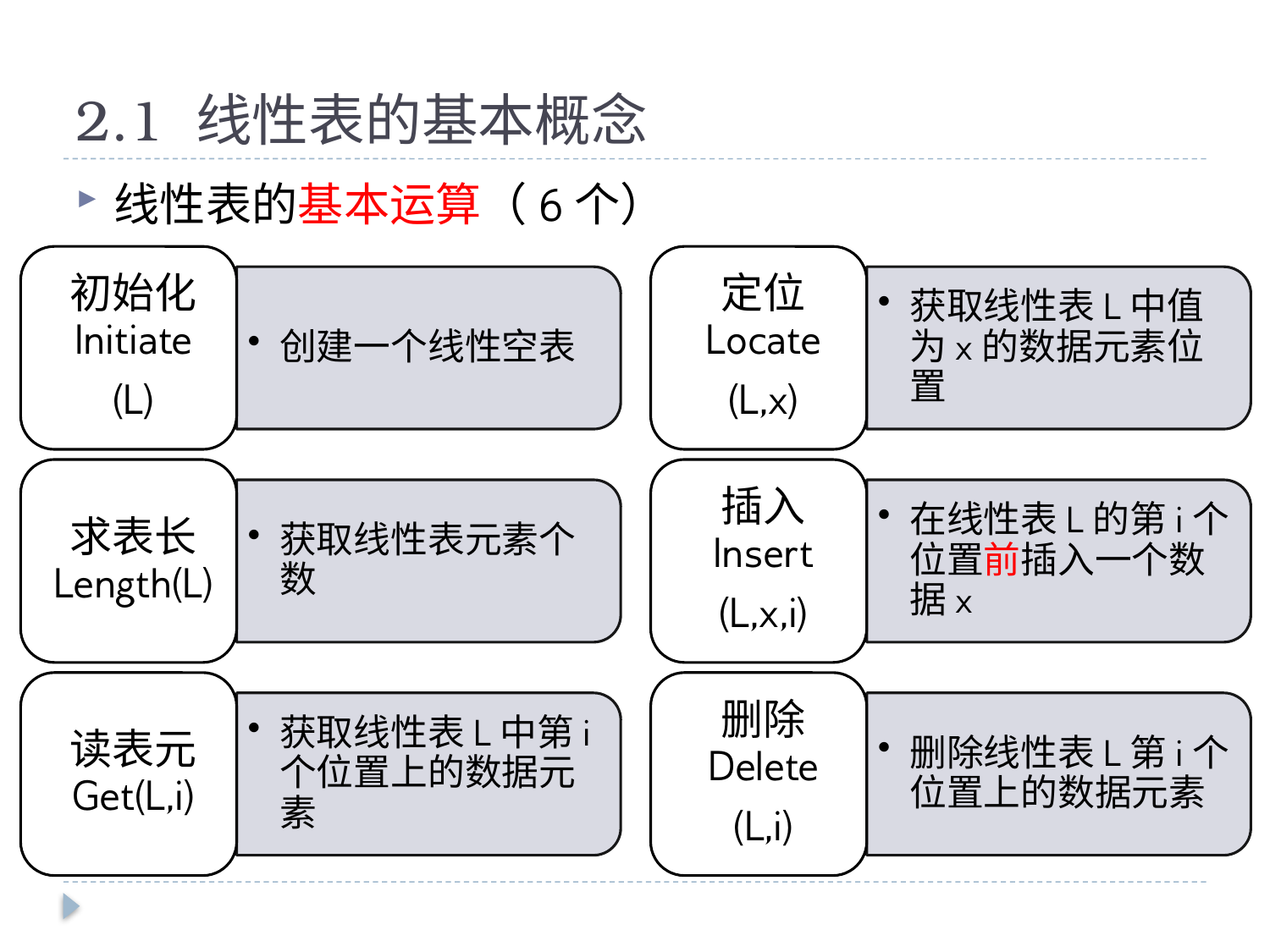

# 2.1 线性表的基本概念
线性表的基本运算（6个）
创建一个线性空表
初始化
Initiate
(L)
获取线性表元素个数
求表长
Length(L)
获取线性表L中第i个位置上的数据元素
读表元
Get(L,i)
获取线性表L中值为x的数据元素位置
定位
Locate
(L,x)
在线性表L的第i个位置前插入一个数据x
插入
Insert
(L,x,i)
删除线性表L第i个位置上的数据元素
删除
Delete
(L,i)